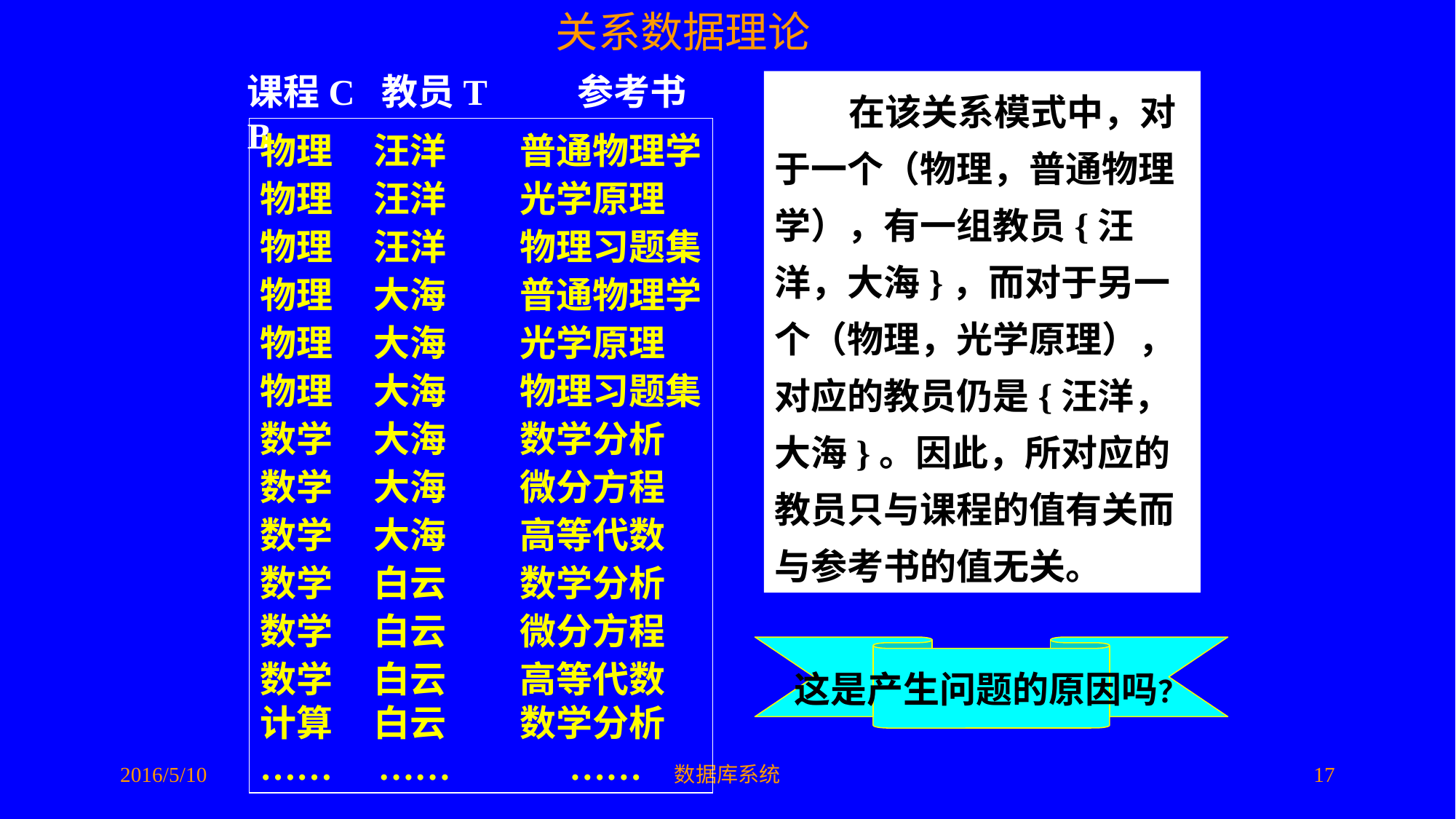

课程C  教员T         参考书B
        在该关系模式中，对于一个（物理，普通物理学），有一组教员{汪洋，大海}，而对于另一个（物理，光学原理），对应的教员仍是{汪洋，大海}。因此，所对应的教员只与课程的值有关而与参考书的值无关。
物理     汪洋         普通物理学
物理     汪洋         光学原理
物理     汪洋         物理习题集
物理     大海         普通物理学
物理     大海         光学原理
物理     大海         物理习题集
数学     大海         数学分析
数学     大海         微分方程
数学     大海         高等代数
数学     白云         数学分析
数学     白云         微分方程
数学     白云         高等代数
计算     白云         数学分析
……     ……             ……
这是产生问题的原因吗？
2016/5/10
数据库系统
17